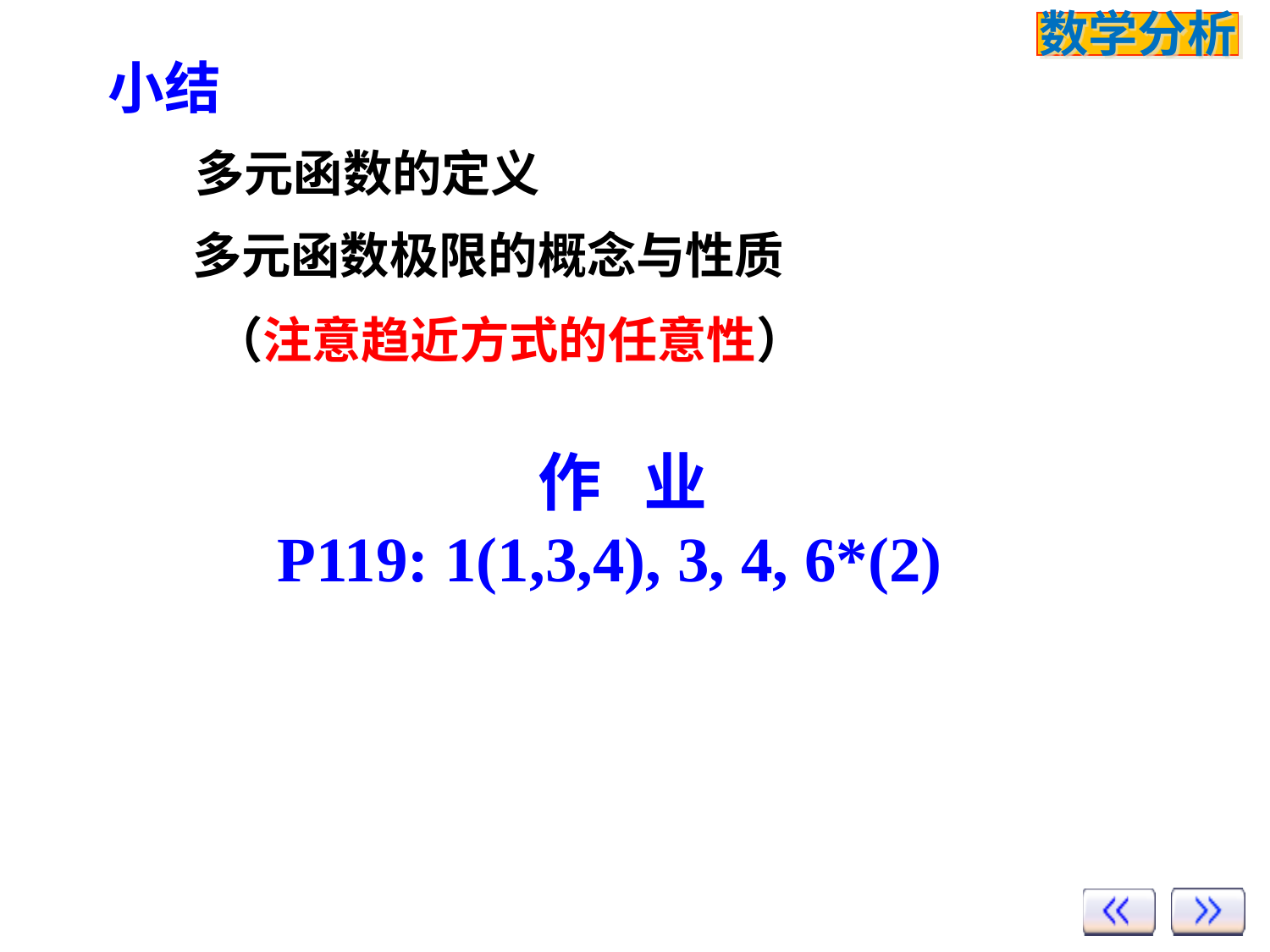

# 小结
多元函数的定义
多元函数极限的概念与性质
（注意趋近方式的任意性）
作   业
P119: 1(1,3,4), 3, 4, 6*(2)